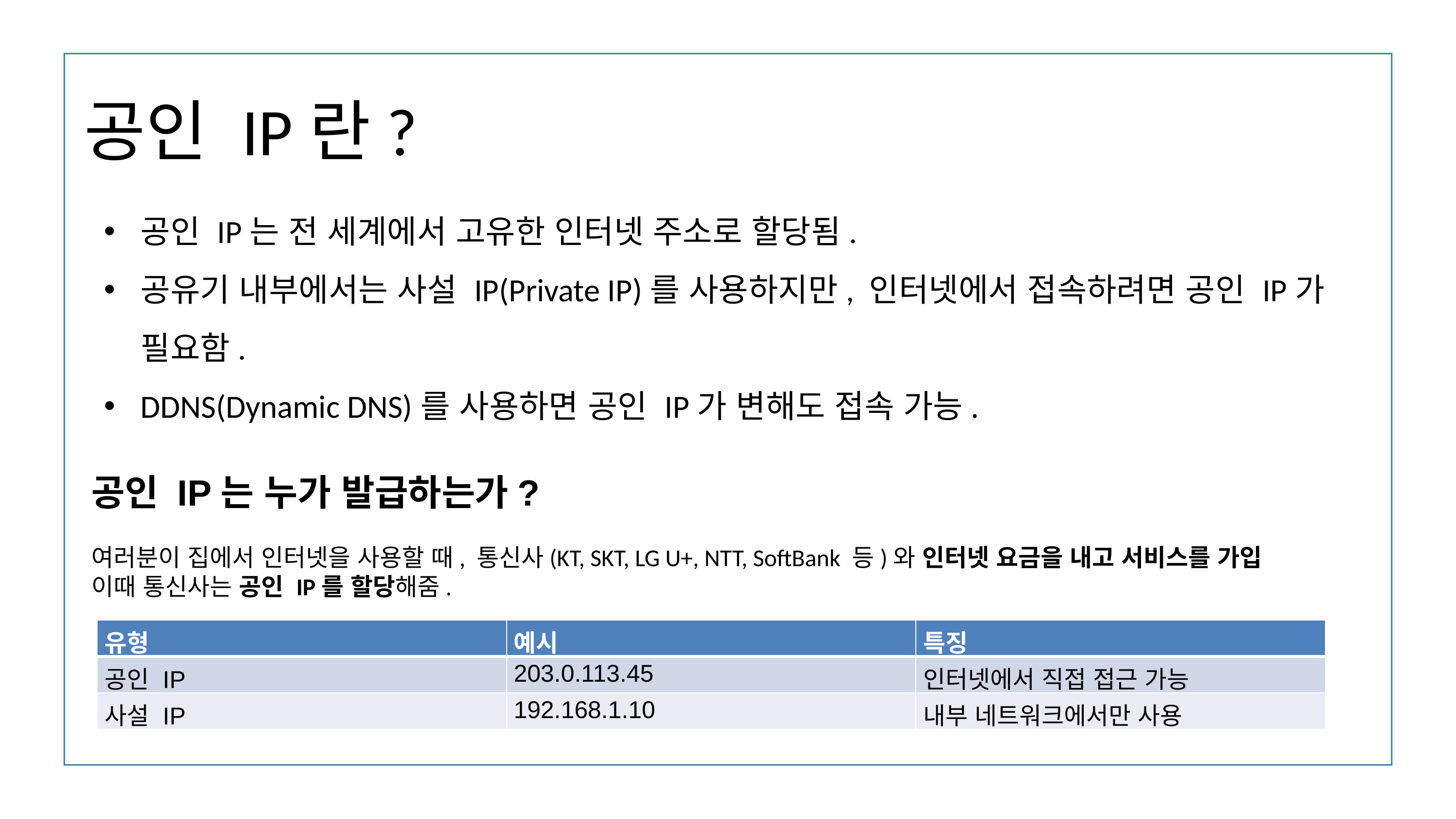

공인 IP란?
공인 IP는 전 세계에서 고유한 인터넷 주소로 할당됨.
공유기 내부에서는 사설 IP(Private IP)를 사용하지만, 인터넷에서 접속하려면 공인 IP가 필요함.
DDNS(Dynamic DNS)를 사용하면 공인 IP가 변해도 접속 가능.
공인 IP는 누가 발급하는가?
여러분이 집에서 인터넷을 사용할 때, 통신사(KT, SKT, LG U+, NTT, SoftBank 등)와 인터넷 요금을 내고 서비스를 가입
이때 통신사는 공인 IP를 할당해줌.
| 유형 | 예시 | 특징 |
| --- | --- | --- |
| 공인 IP | 203.0.113.45 | 인터넷에서 직접 접근 가능 |
| 사설 IP | 192.168.1.10 | 내부 네트워크에서만 사용 |